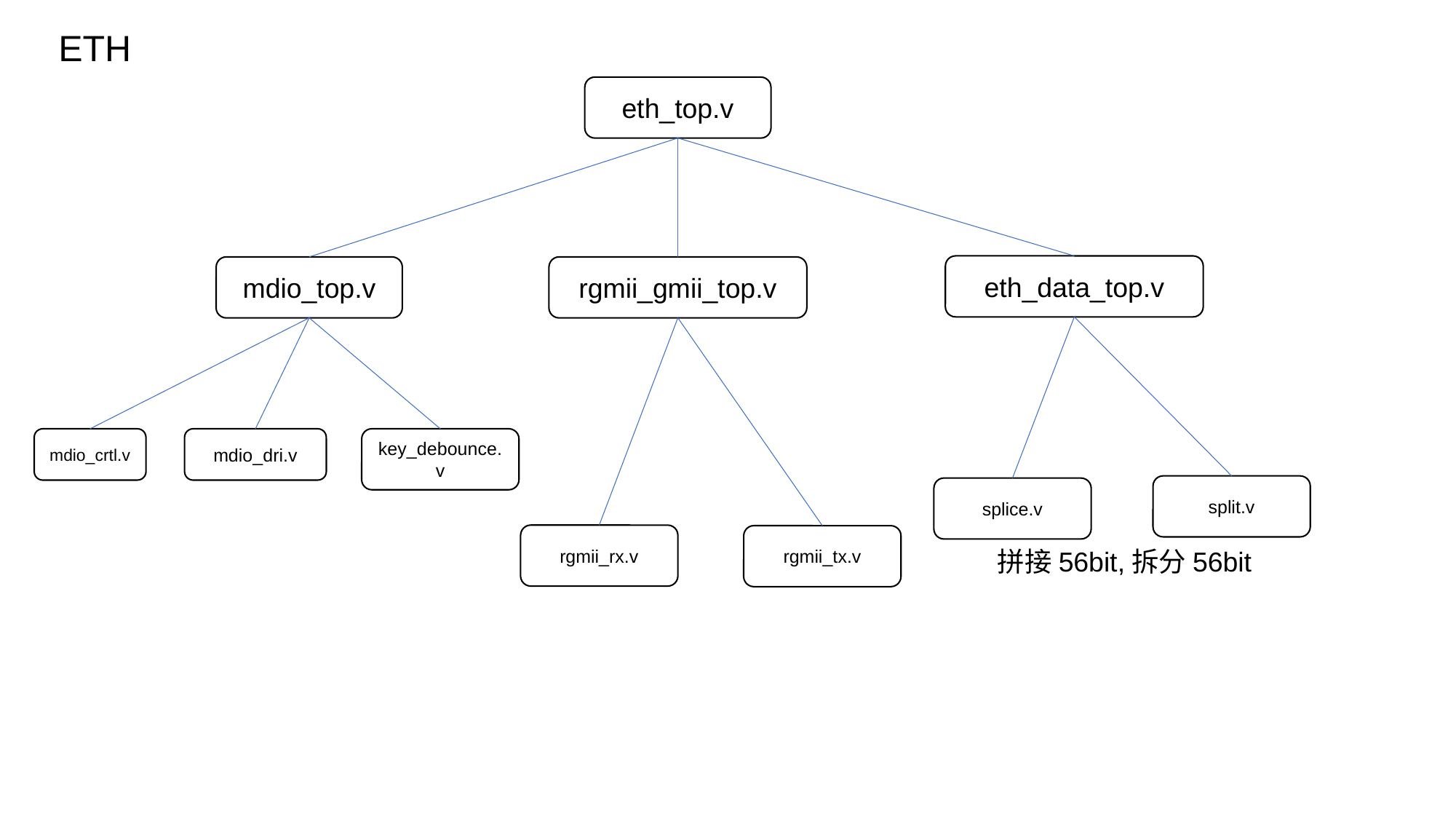

# ETH
eth_top.v
eth_data_top.v
mdio_top.v
rgmii_gmii_top.v
mdio_crtl.v
mdio_dri.v
key_debounce.v
split.v
splice.v
rgmii_rx.v
rgmii_tx.v
拼接56bit,拆分56bit